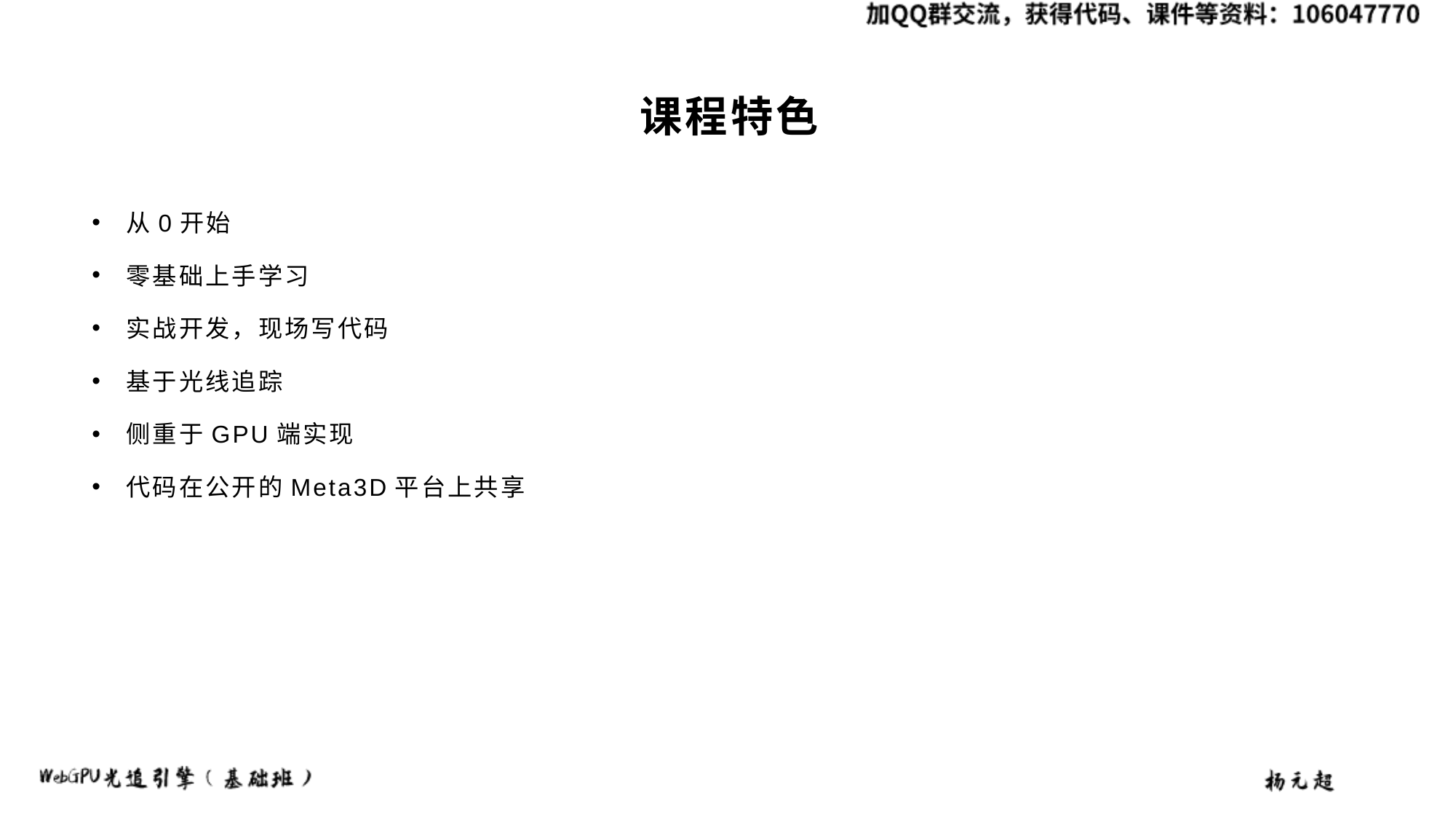

# 课程特色
从0开始
零基础上手学习
实战开发，现场写代码
基于光线追踪
侧重于GPU端实现
代码在公开的Meta3D平台上共享